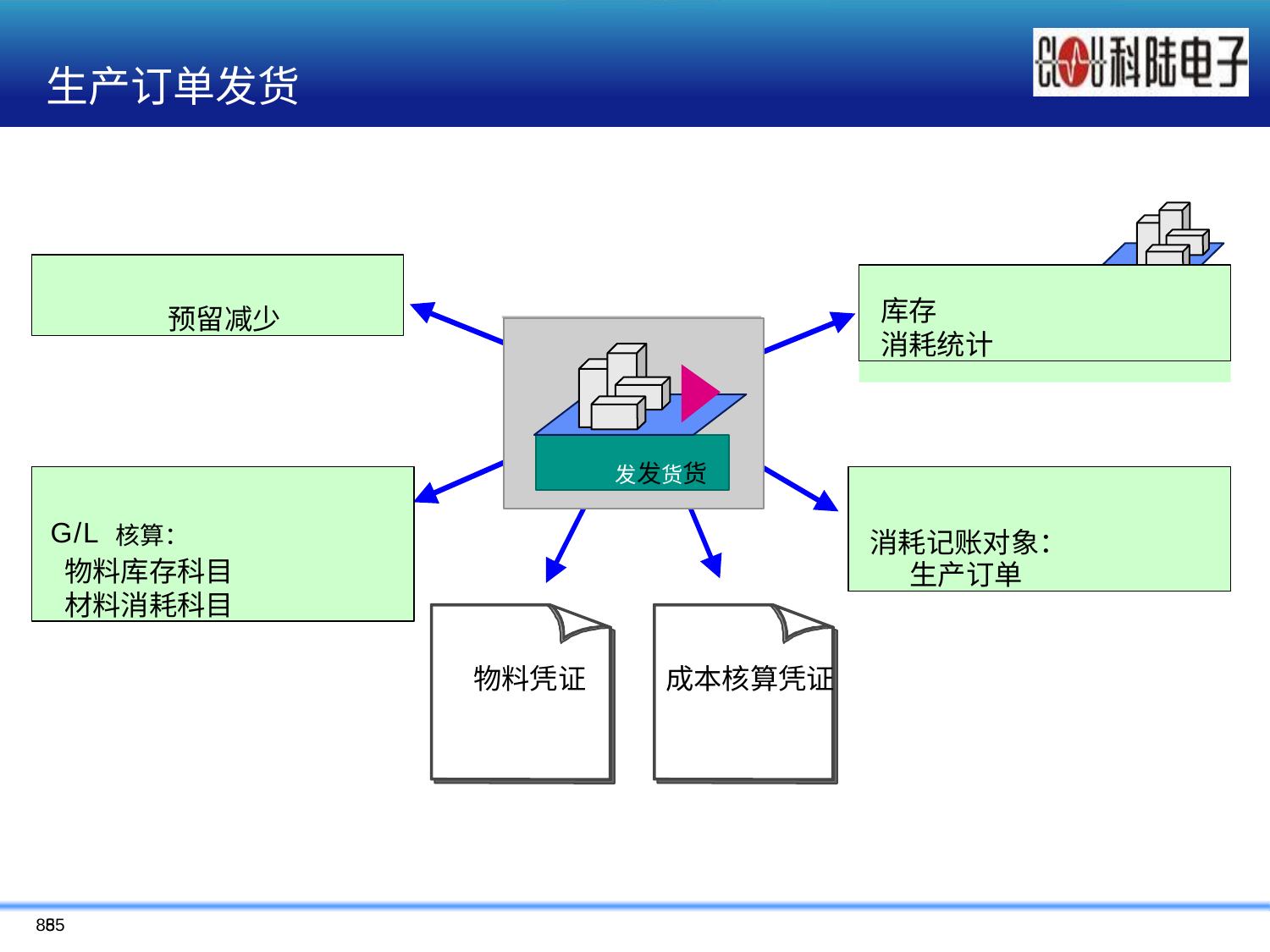

# 生产订单发货

预留减少

库存
消耗统计

发发货货
G/L 核算：
物料库存科目
材料消耗科目

消耗记账对象： 生产订单

物料凭证
成本核算凭证

85
85